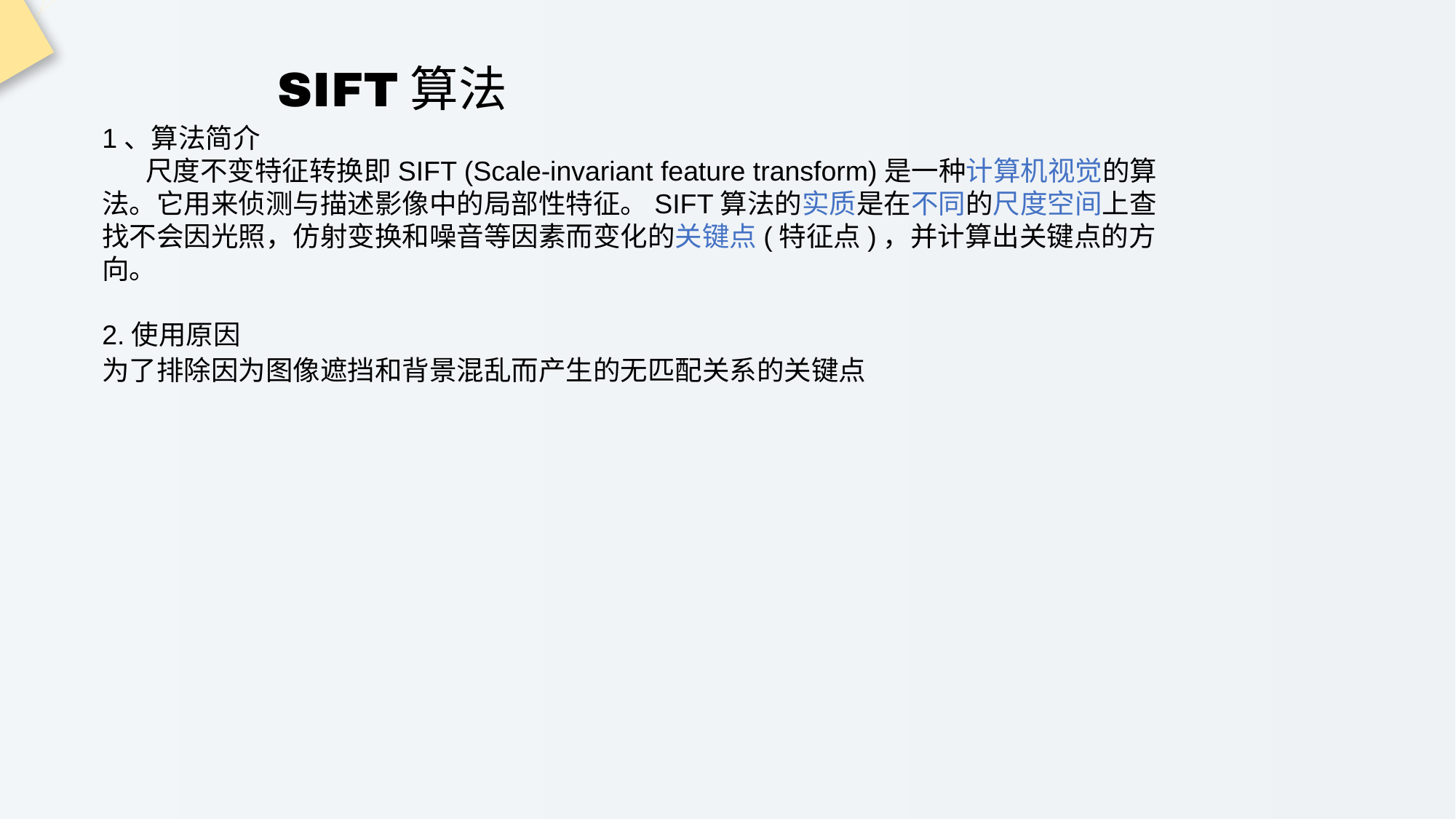

# SIFT算法
1、算法简介
      尺度不变特征转换即SIFT (Scale-invariant feature transform)是一种计算机视觉的算法。它用来侦测与描述影像中的局部性特征。SIFT算法的实质是在不同的尺度空间上查找不会因光照，仿射变换和噪音等因素而变化的关键点(特征点)，并计算出关键点的方向。

2.使用原因
为了排除因为图像遮挡和背景混乱而产生的无匹配关系的关键点